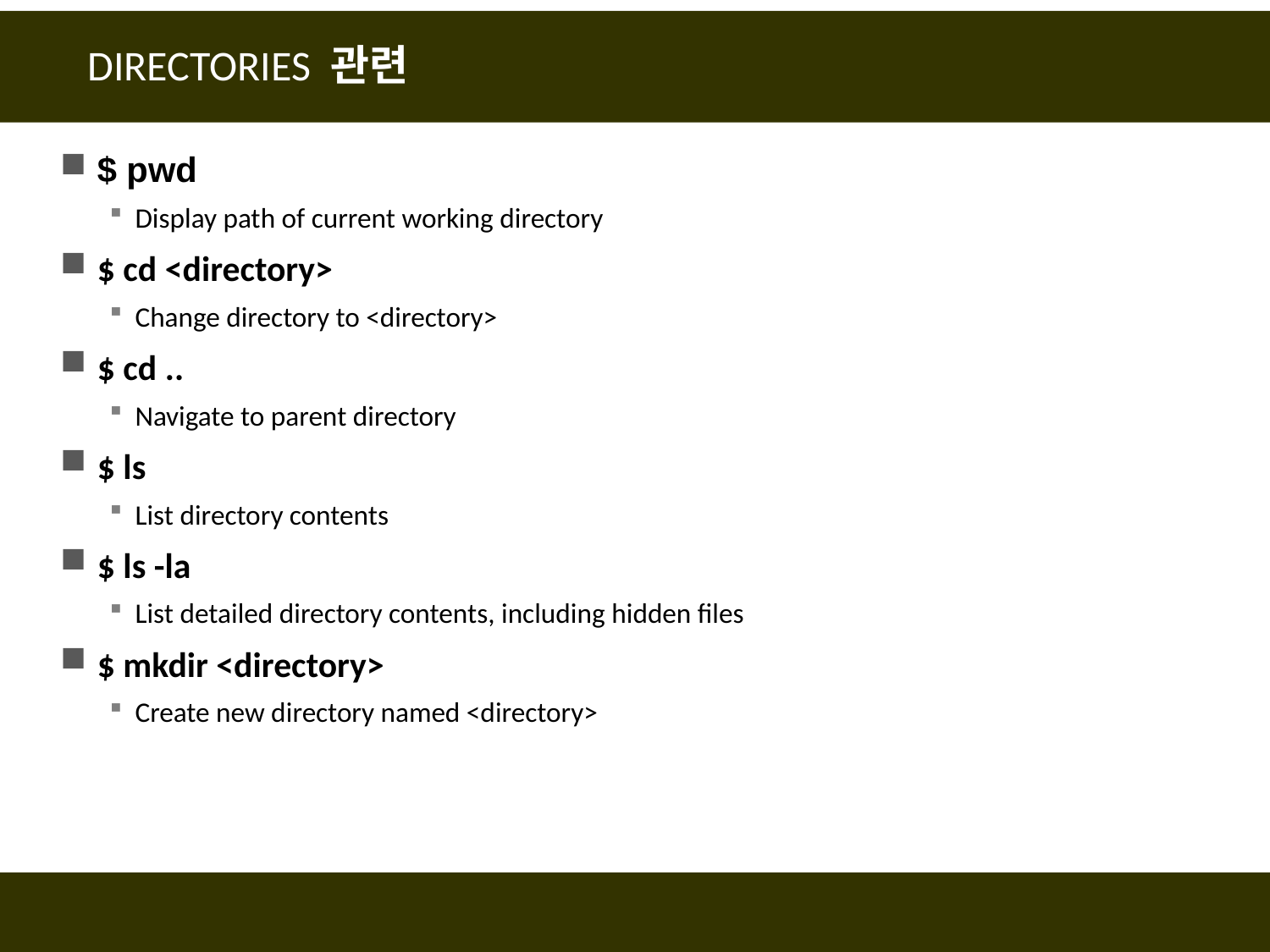

# DIRECTORIES 관련
$ pwd
Display path of current working directory
$ cd <directory>
Change directory to <directory>
$ cd ..
Navigate to parent directory
$ ls
List directory contents
$ ls -la
List detailed directory contents, including hidden files
$ mkdir <directory>
Create new directory named <directory>